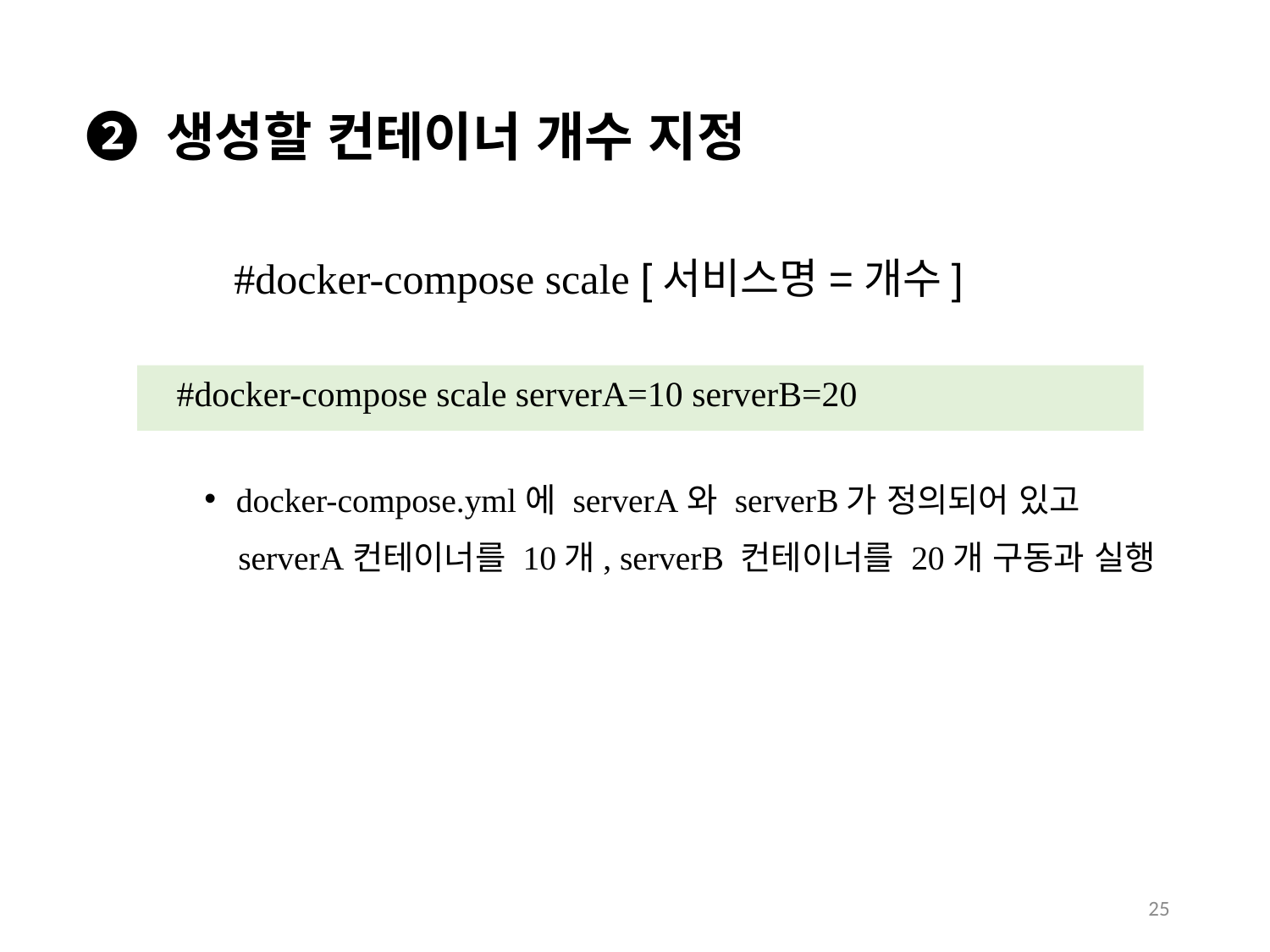

# ❷ 생성할 컨테이너 개수 지정
#docker-compose scale [서비스명=개수]
   #docker-compose scale serverA=10 serverB=20
docker-compose.yml에 serverA와 serverB가 정의되어 있고
    serverA컨테이너를 10개, serverB 컨테이너를 20개 구동과 실행
25